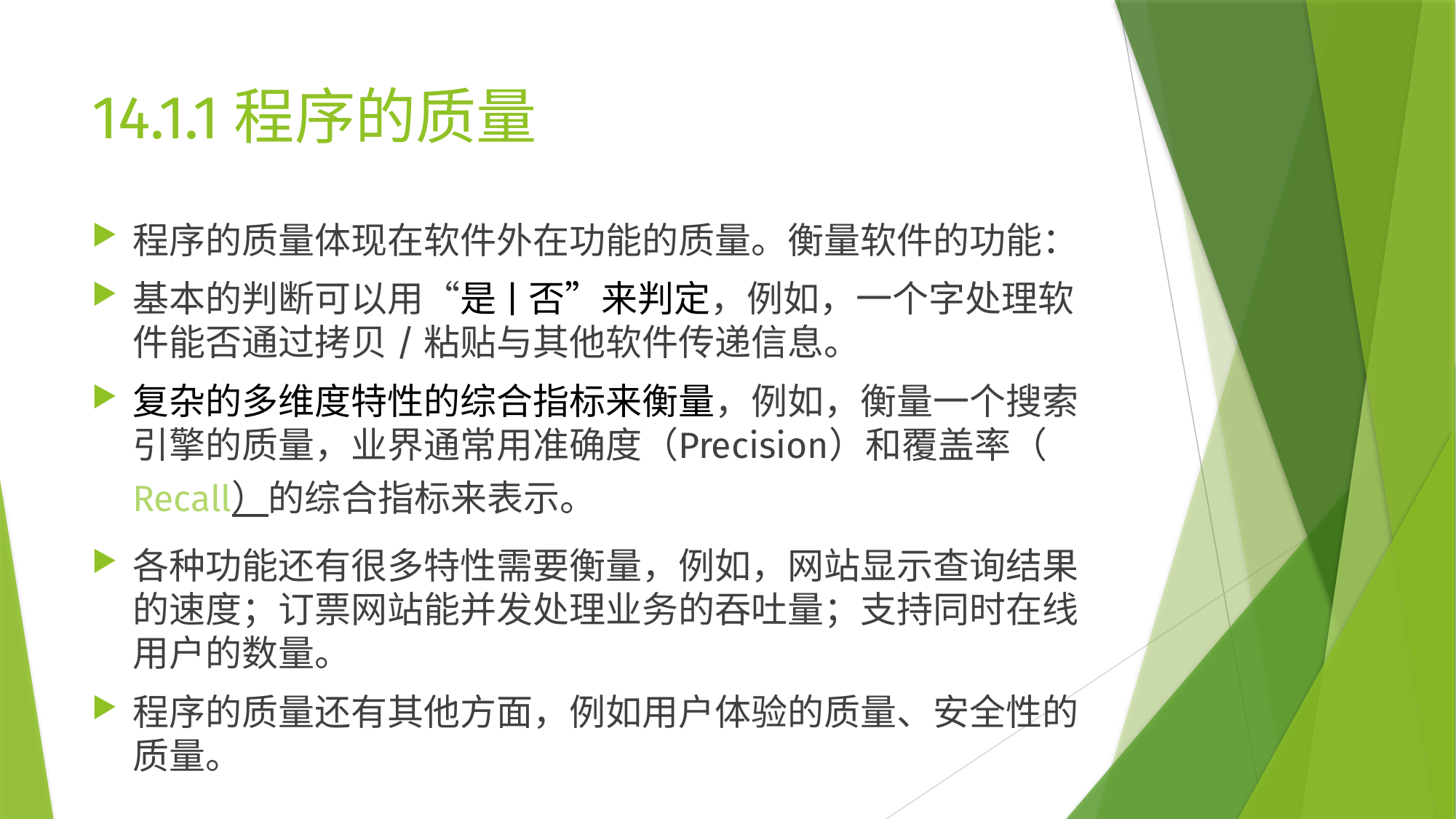

# 14.1.1程序的质量
程序的质量体现在软件外在功能的质量。衡量软件的功能：
基本的判断可以用“是|否”来判定，例如，一个字处理软件能否通过拷贝/粘贴与其他软件传递信息。
复杂的多维度特性的综合指标来衡量，例如，衡量一个搜索引擎的质量，业界通常用准确度（Precision）和覆盖率（Recall）的综合指标来表示。
各种功能还有很多特性需要衡量，例如，网站显示查询结果的速度；订票网站能并发处理业务的吞吐量；支持同时在线用户的数量。
程序的质量还有其他方面，例如用户体验的质量、安全性的质量。